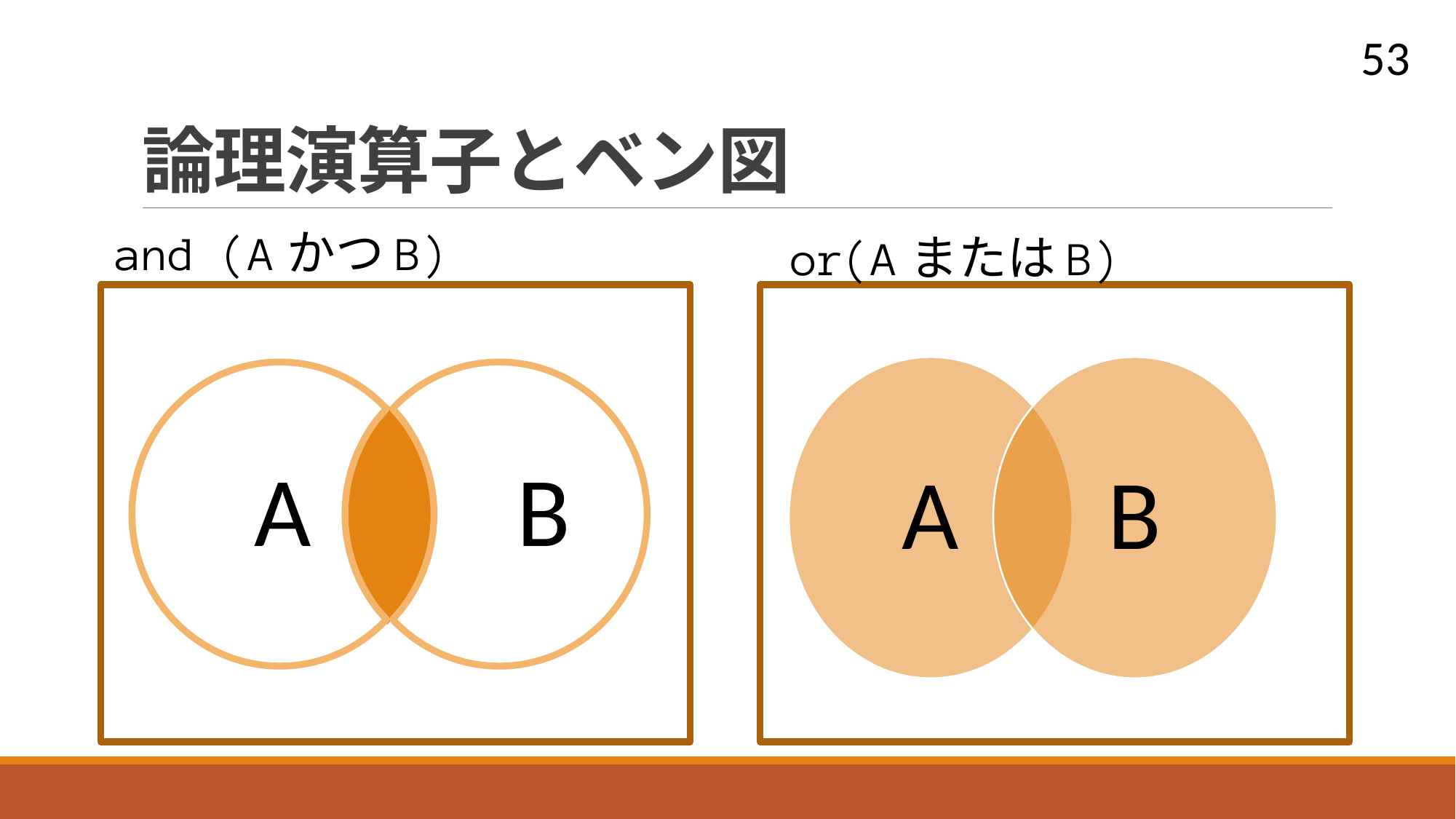

# 論理演算子とベン図
53
and (AかつB)
or(AまたはB)

A
B

A
B